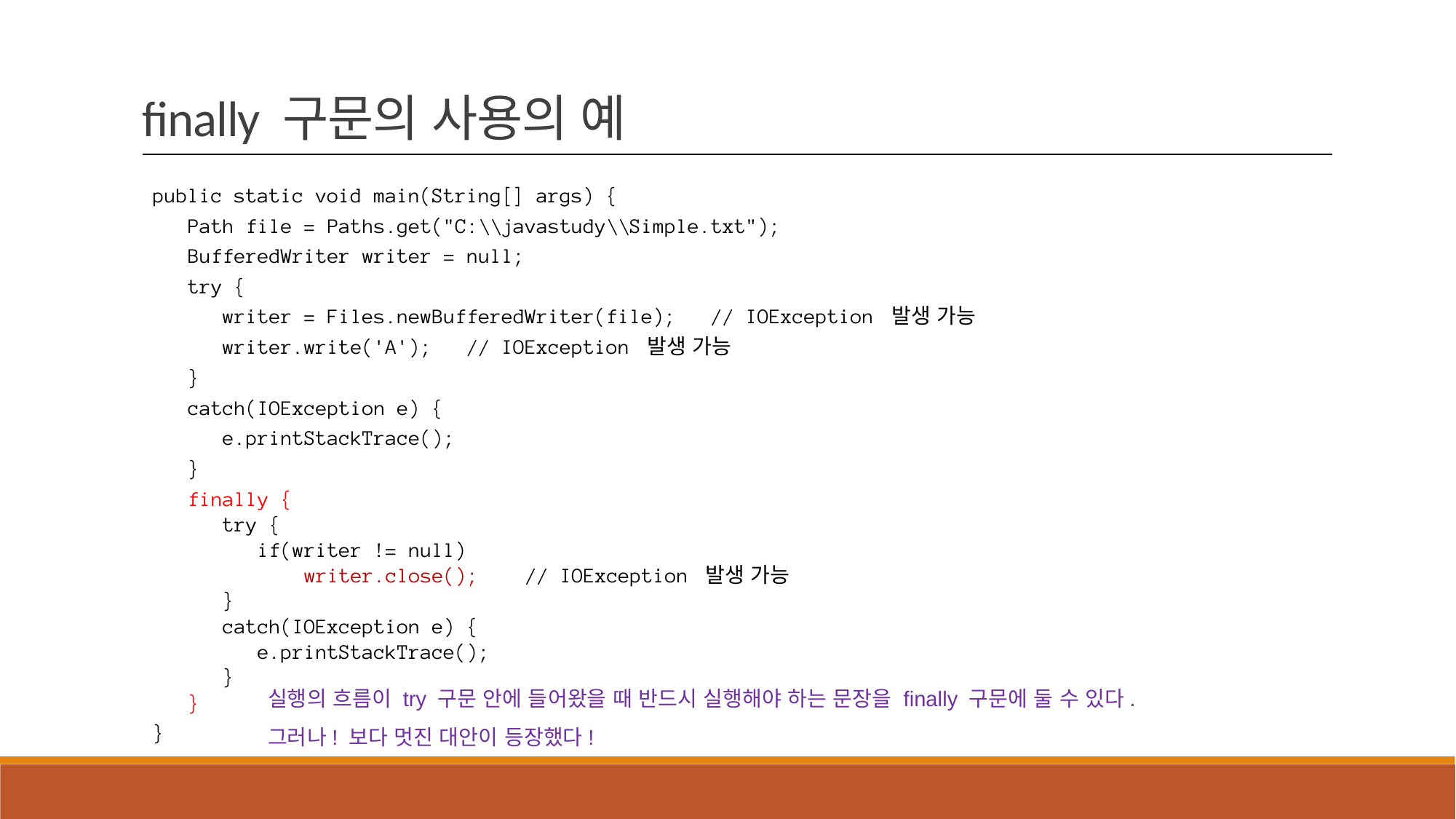

finally 구문의 사용의 예
public static void main(String[] args) {
   Path file = Paths.get("C:\\javastudy\\Simple.txt");
   BufferedWriter writer = null;
   try {
      writer = Files.newBufferedWriter(file);   // IOException 발생 가능
      writer.write('A');   // IOException 발생 가능
   }
   catch(IOException e) {
      e.printStackTrace();
   }
   finally {
      try {
         if(writer != null)
             writer.close();    // IOException 발생 가능
      }
      catch(IOException e) {
         e.printStackTrace();
      }
   }
}
실행의 흐름이 try 구문 안에 들어왔을 때 반드시 실행해야 하는 문장을 finally 구문에 둘 수 있다.
그러나! 보다 멋진 대안이 등장했다!